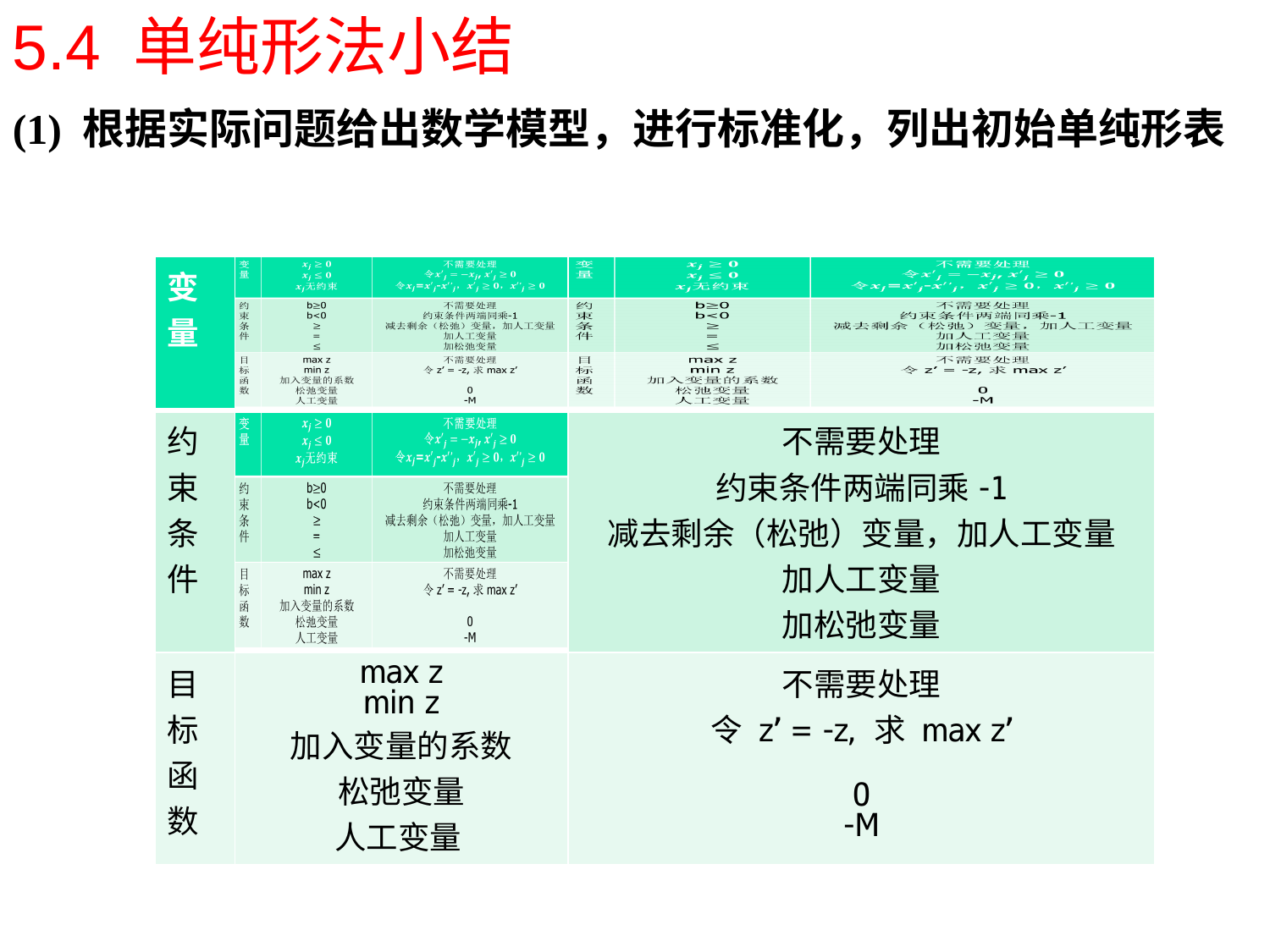

5.4 单纯形法小结
(1) 根据实际问题给出数学模型，进行标准化，列出初始单纯形表
| 变量 |  |  |
| --- | --- | --- |
| 约束条件 |  | 不需要处理 约束条件两端同乘-1 减去剩余（松弛）变量，加人工变量 加人工变量 加松弛变量 |
| 目标函数 | max z min z 加入变量的系数 松弛变量 人工变量 | 不需要处理 令 z’ = -z, 求 max z’ 0 -M |